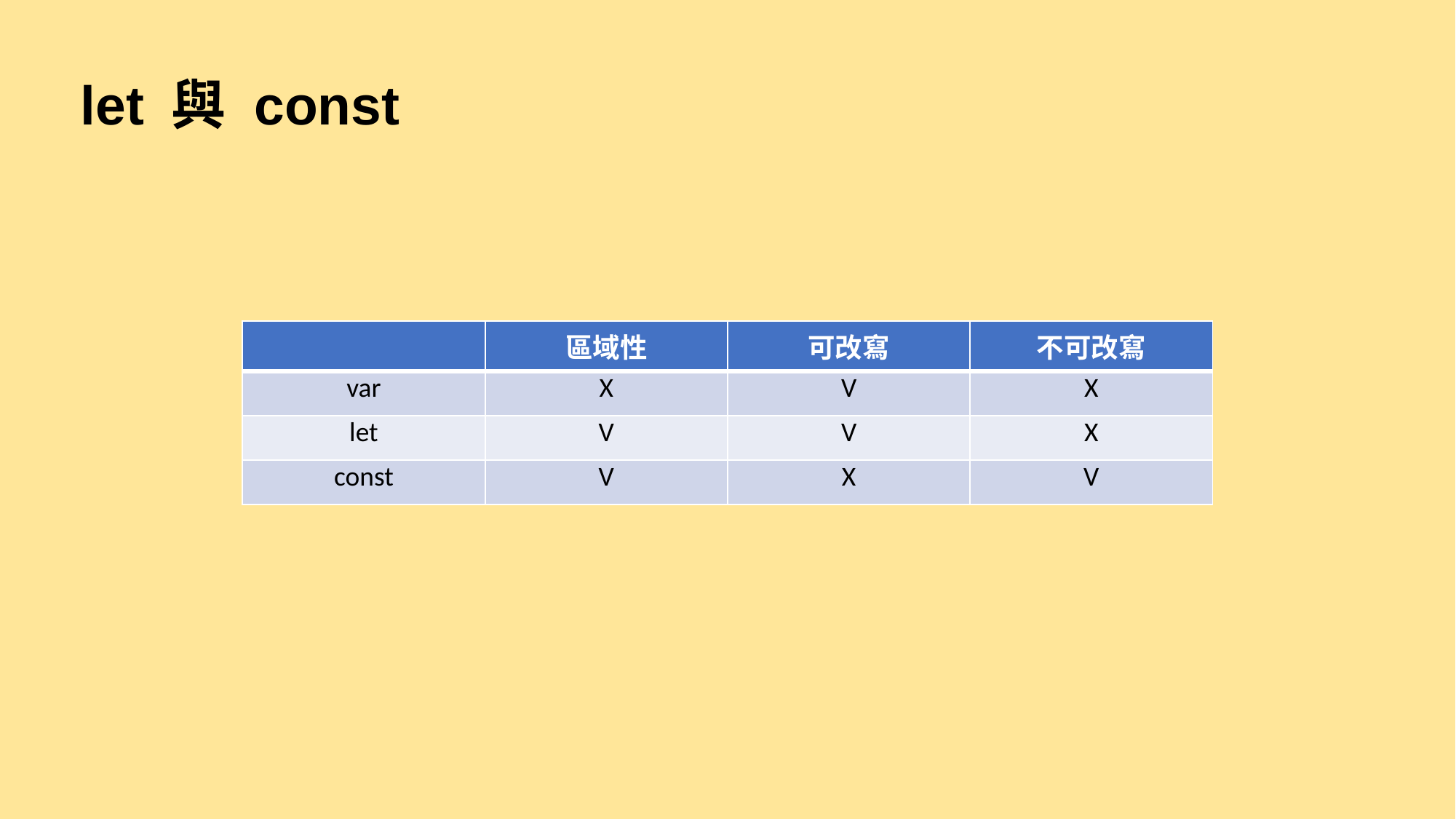

let 與 const
|  | 區域性 | 可改寫 | 不可改寫 |
| --- | --- | --- | --- |
| var | X | V | X |
| let | V | V | X |
| const | V | X | V |